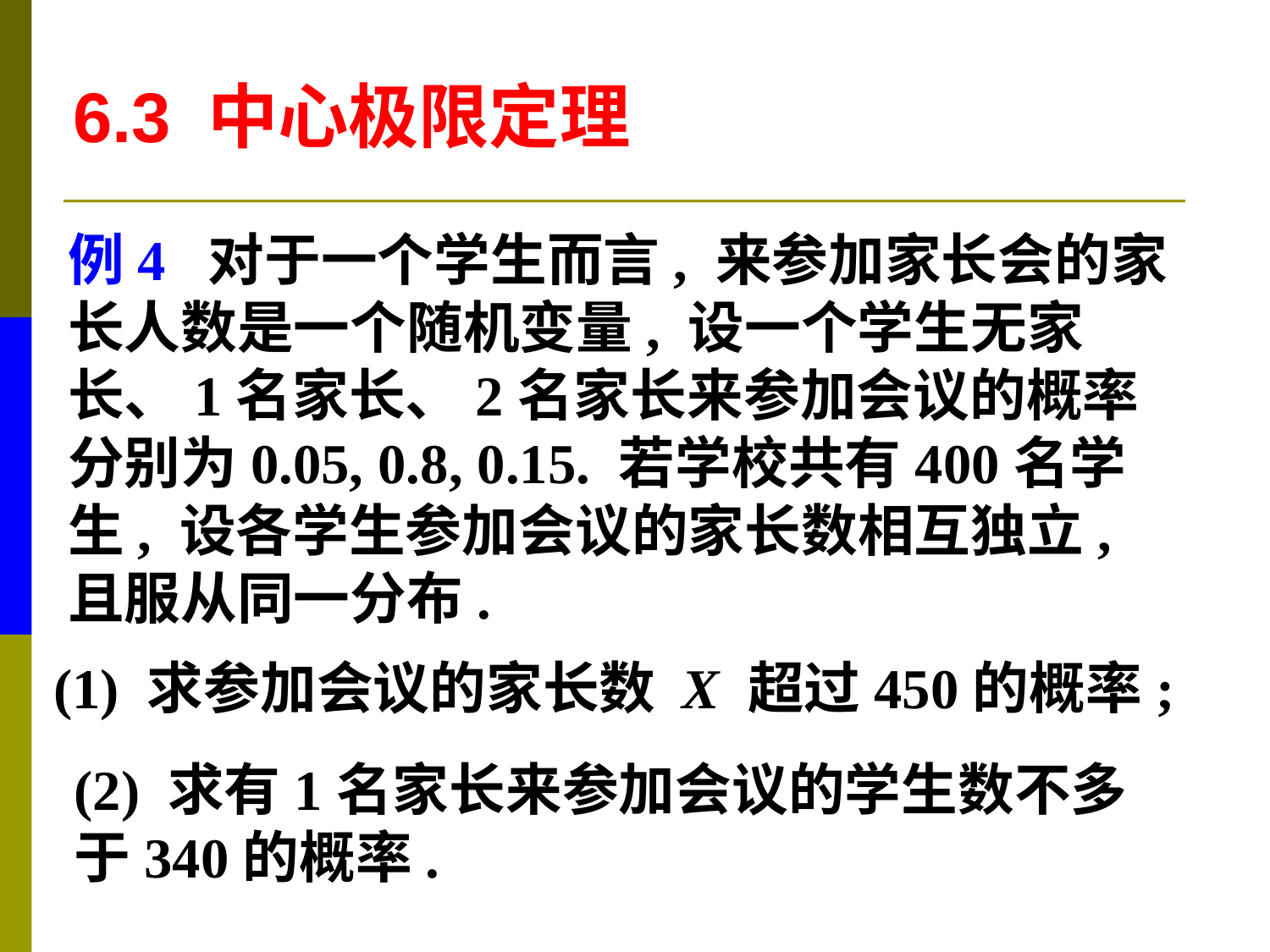

6.3 中心极限定理
例4  对于一个学生而言, 来参加家长会的家
长人数是一个随机变量, 设一个学生无家
长、1名家长、2名家长来参加会议的概率
分别为0.05, 0.8, 0.15. 若学校共有400名学
生, 设各学生参加会议的家长数相互独立,
且服从同一分布.
(1) 求参加会议的家长数 X 超过450的概率;
(2) 求有1名家长来参加会议的学生数不多
于340的概率.